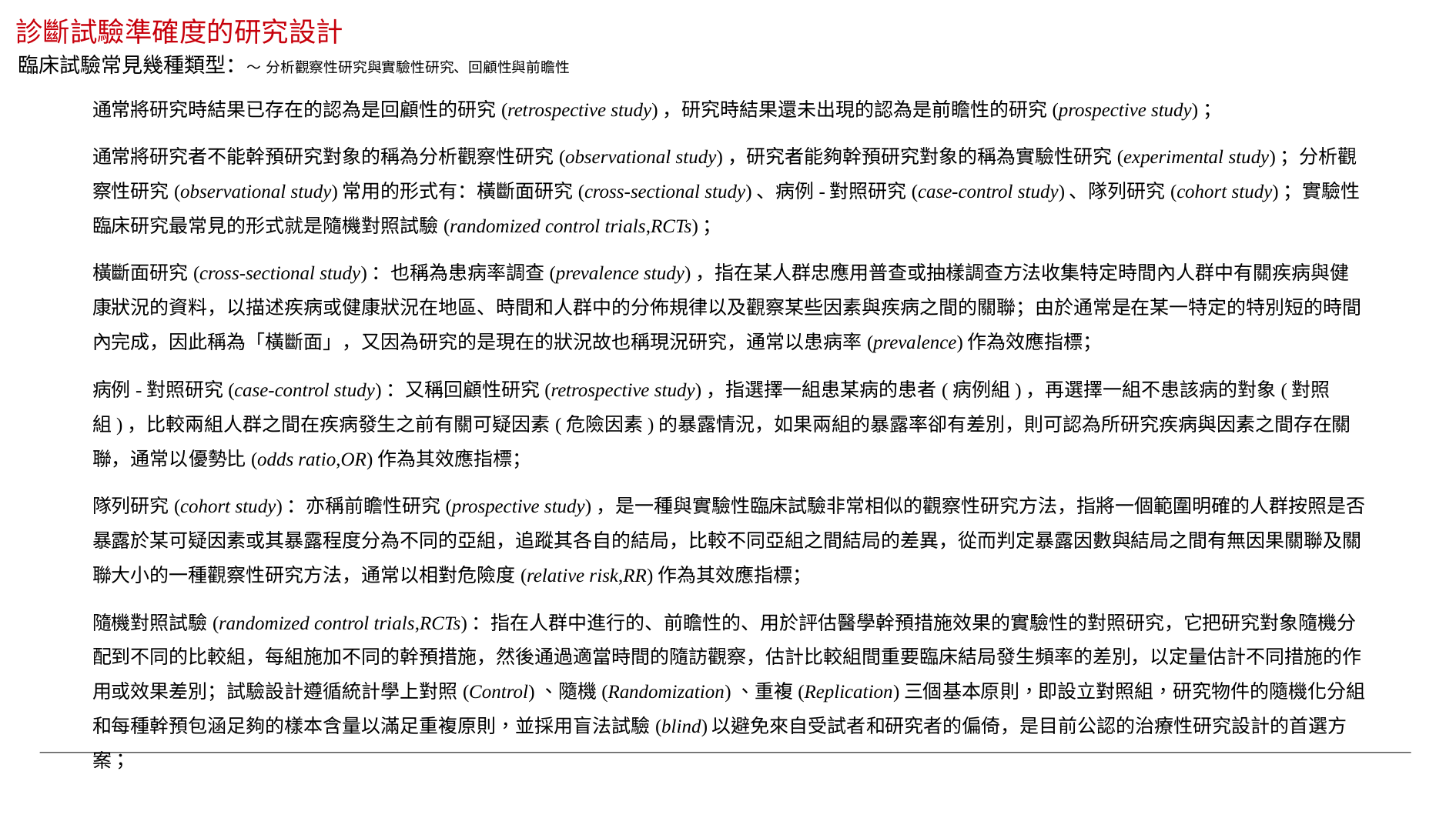

診斷試驗準確度的研究設計
臨床試驗常見幾種類型：～ 分析觀察性研究與實驗性研究、回顧性與前瞻性
通常將研究時結果已存在的認為是回顧性的研究(retrospective study)，研究時結果還未出現的認為是前瞻性的研究(prospective study)；
通常將研究者不能幹預研究對象的稱為分析觀察性研究(observational study)，研究者能夠幹預研究對象的稱為實驗性研究(experimental study)；分析觀察性研究(observational study)常用的形式有：橫斷面研究(cross-sectional study)、病例-對照研究(case-control study)、隊列研究(cohort study)；實驗性臨床研究最常見的形式就是隨機對照試驗(randomized control trials,RCTs)；
橫斷面研究(cross-sectional study)：也稱為患病率調查(prevalence study)，指在某人群忠應用普查或抽樣調查方法收集特定時間內人群中有關疾病與健康狀況的資料，以描述疾病或健康狀況在地區、時間和人群中的分佈規律以及觀察某些因素與疾病之間的關聯；由於通常是在某一特定的特別短的時間內完成，因此稱為「橫斷面」，又因為研究的是現在的狀況故也稱現況研究，通常以患病率(prevalence)作為效應指標；
病例-對照研究(case-control study)：又稱回顧性研究(retrospective study)，指選擇一組患某病的患者(病例組)，再選擇一組不患該病的對象(對照組)，比較兩組人群之間在疾病發生之前有關可疑因素(危險因素)的暴露情況，如果兩組的暴露率卻有差別，則可認為所研究疾病與因素之間存在關聯，通常以優勢比(odds ratio,OR)作為其效應指標；
隊列研究(cohort study)：亦稱前瞻性研究(prospective study)，是一種與實驗性臨床試驗非常相似的觀察性研究方法，指將一個範圍明確的人群按照是否暴露於某可疑因素或其暴露程度分為不同的亞組，追蹤其各自的結局，比較不同亞組之間結局的差異，從而判定暴露因數與結局之間有無因果關聯及關聯大小的一種觀察性研究方法，通常以相對危險度(relative risk,RR)作為其效應指標；
隨機對照試驗(randomized control trials,RCTs)：指在人群中進行的、前瞻性的、用於評估醫學幹預措施效果的實驗性的對照研究，它把研究對象隨機分配到不同的比較組，每組施加不同的幹預措施，然後通過適當時間的隨訪觀察，估計比較組間重要臨床結局發生頻率的差別，以定量估計不同措施的作用或效果差別；試驗設計遵循統計學上對照(Control)、隨機(Randomization)、重複(Replication)三個基本原則，即設立對照組，研究物件的隨機化分組和每種幹預包涵足夠的樣本含量以滿足重複原則，並採用盲法試驗(blind)以避免來自受試者和研究者的偏倚，是目前公認的治療性研究設計的首選方案；